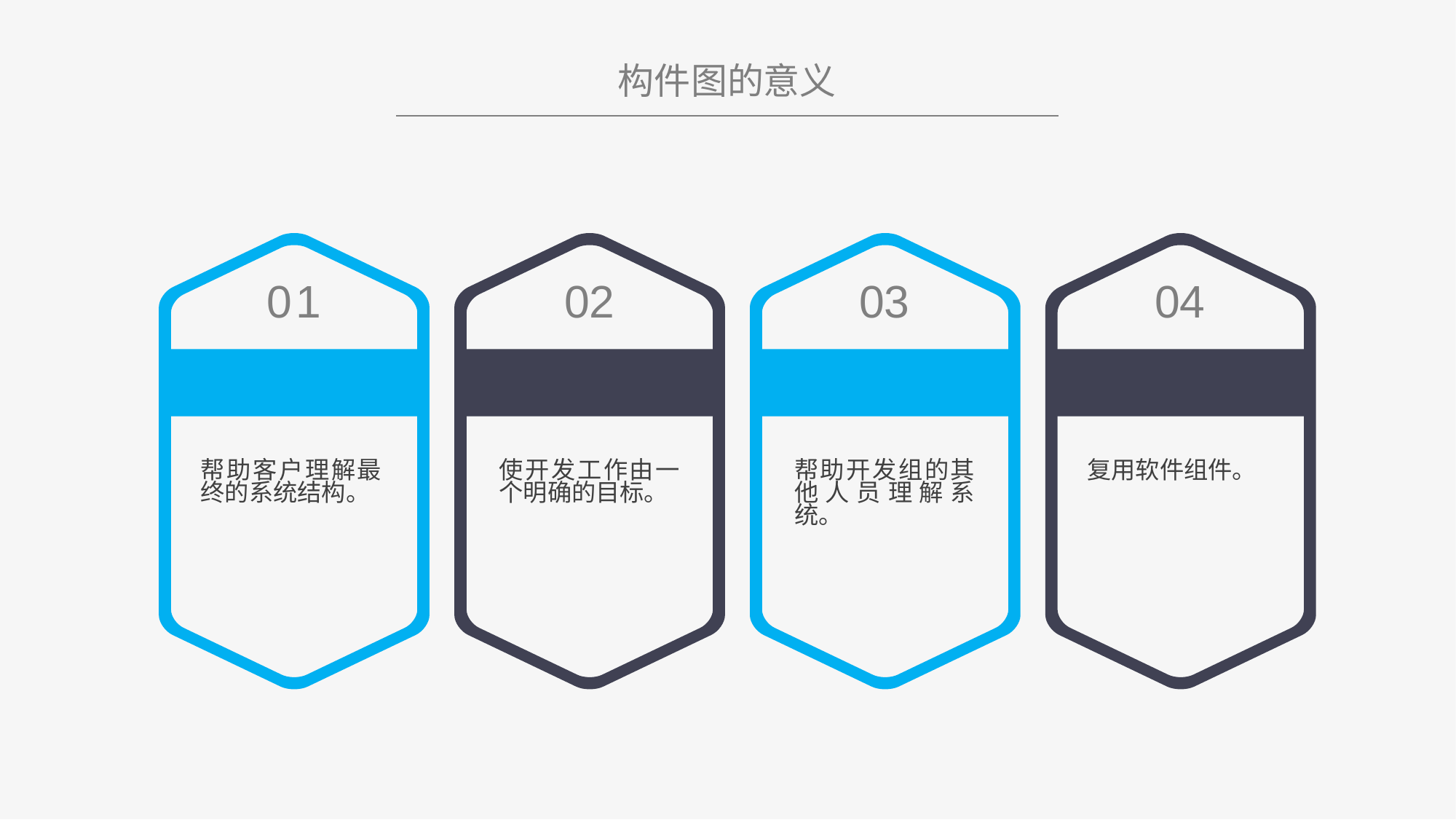

构件图的意义

01
02
03
04

帮助客户理解最终的系统结构。
使开发工作由一个明确的目标。
帮助开发组的其他人员理解系统。
复用软件组件。